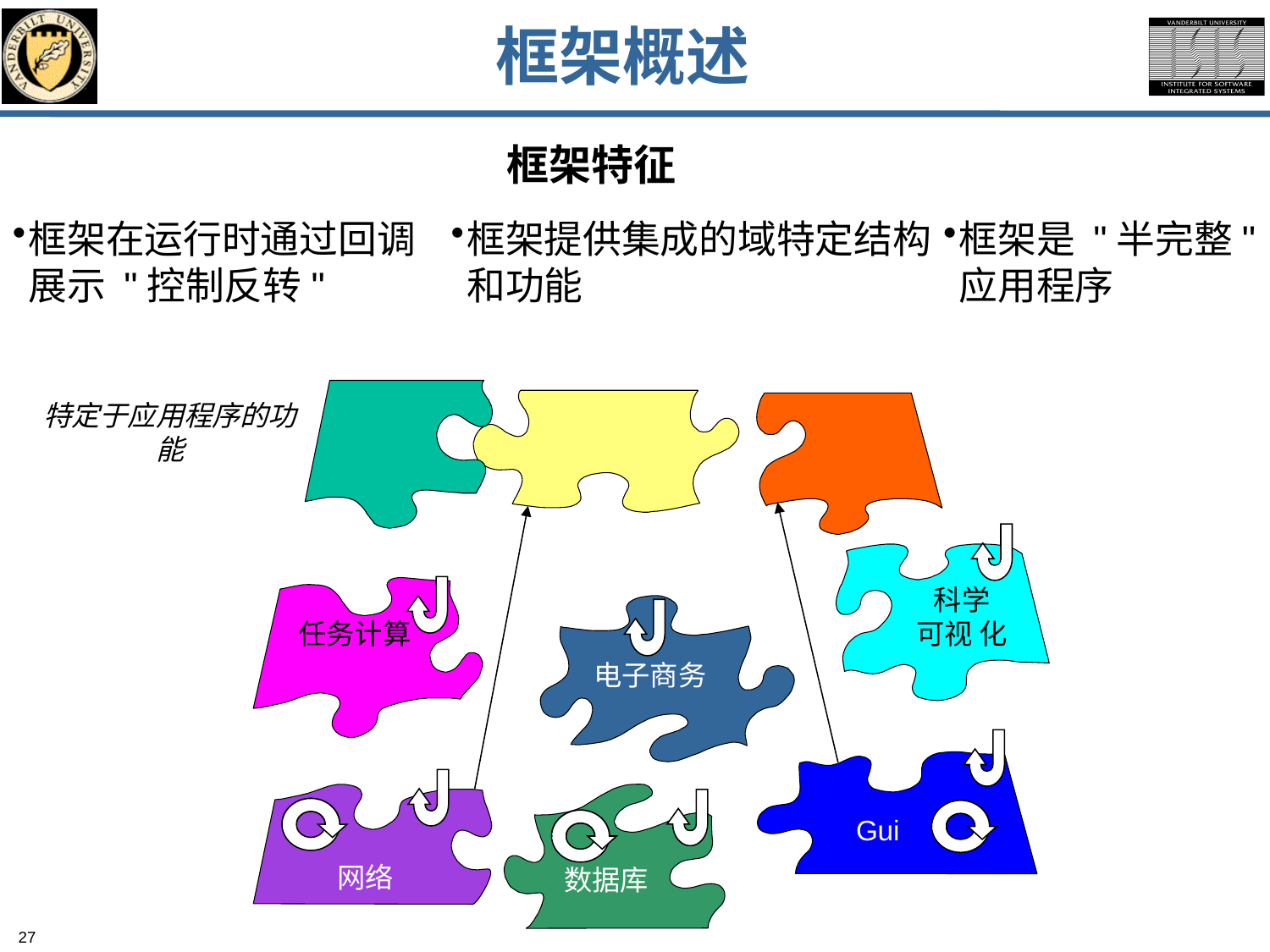

# 框架概述
框架特征
框架在运行时通过回调展示 "控制反转"

特定于应用程序的功能
框架提供集成的域特定结构和功能
科学
可视 化
任务计算
电子商务
Gui
网络
数据库
框架是 "半完整" 应用程序

27